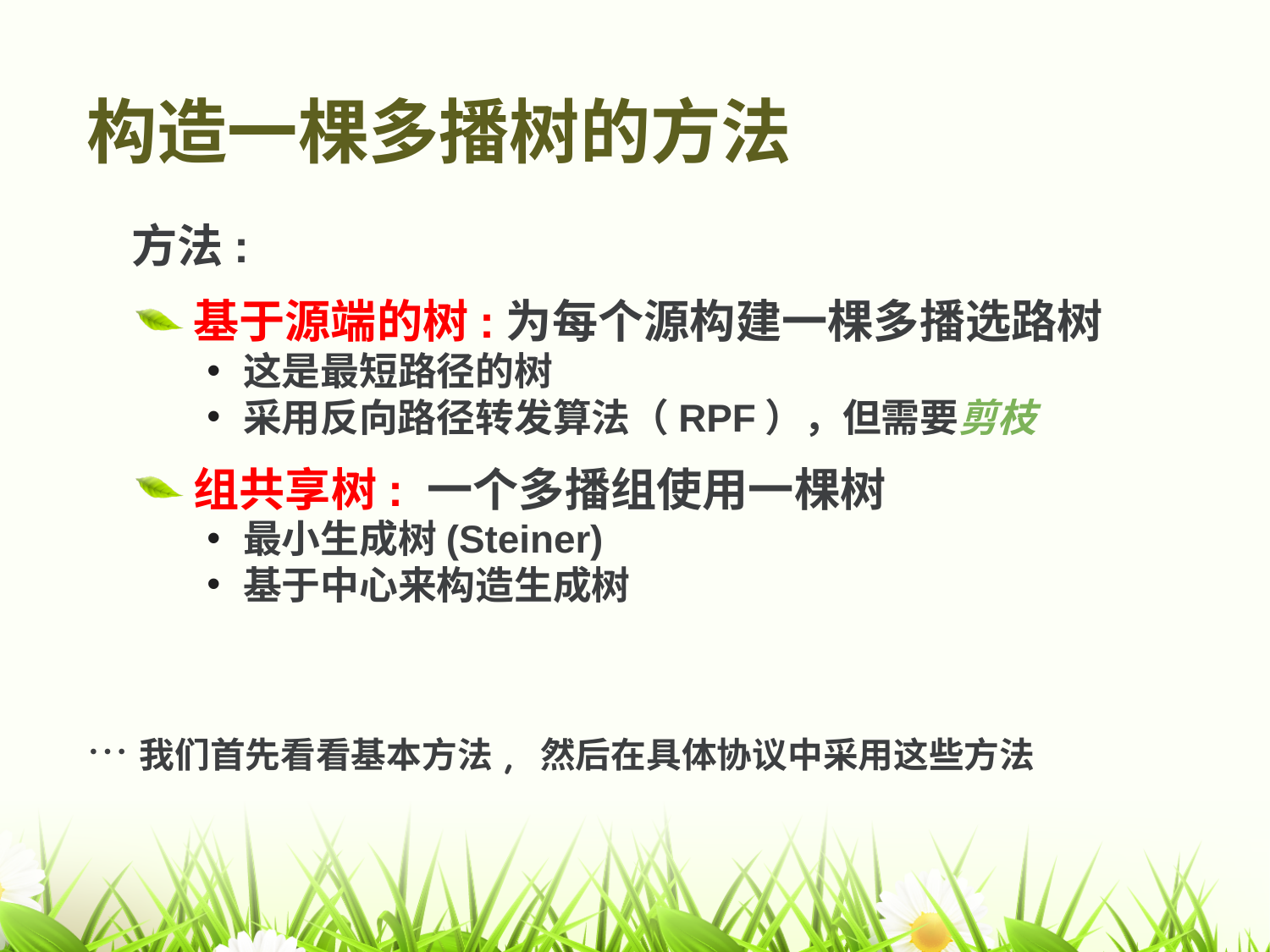

# 构造一棵多播树的方法
方法:
基于源端的树:为每个源构建一棵多播选路树
这是最短路径的树
采用反向路径转发算法（RPF），但需要剪枝
组共享树: 一个多播组使用一棵树
最小生成树(Steiner)
基于中心来构造生成树
…我们首先看看基本方法, 然后在具体协议中采用这些方法